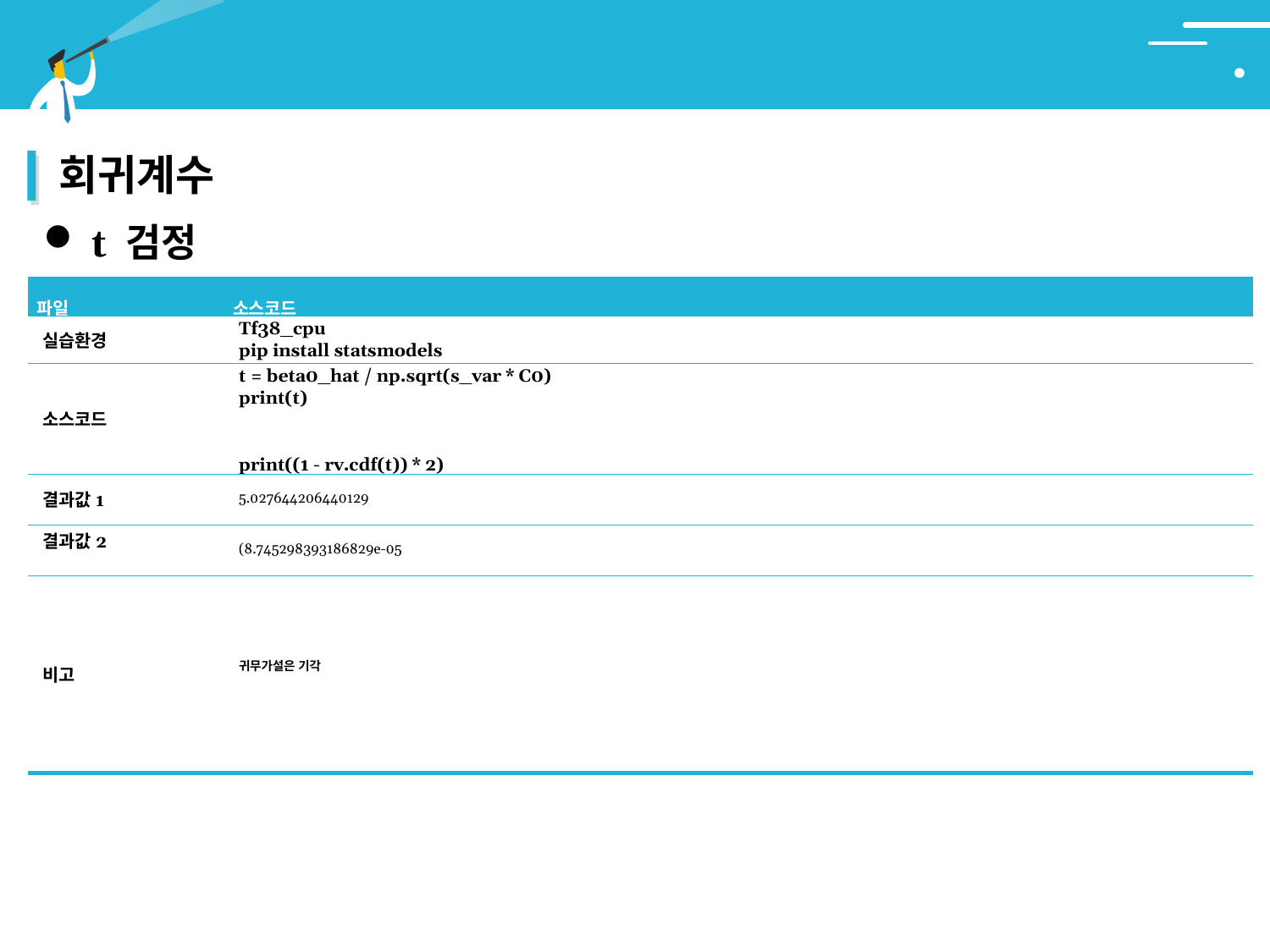

# 3. 최적 회귀
회귀계수

t 검정
| 파일 | 소스코드 |
| --- | --- |
| 실습환경 | Tf38\_cpu pip install statsmodels |
| 소스코드 | t = beta0\_hat / np.sqrt(s\_var \* C0) print(t) print((1 - rv.cdf(t)) \* 2) |
| 결과값1 | 5.027644206440129 |
| 결과값2 | (8.745298393186829e-05 |
| 비고 | 귀무가설은 기각 |